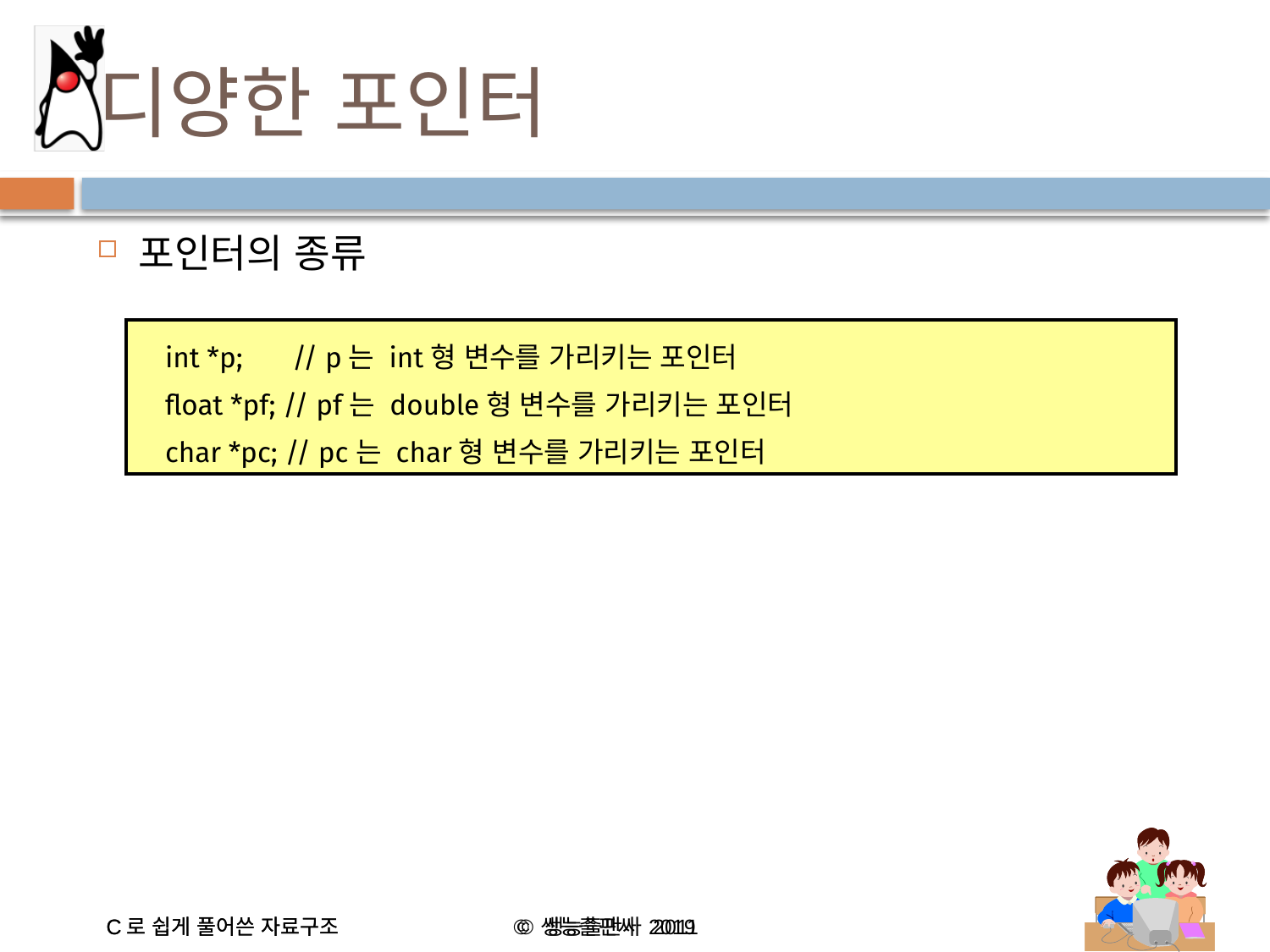

# 디양한 포인터
포인터의 종류
int *p; 	// p는 int형 변수를 가리키는 포인터
float *pf; // pf는 double형 변수를 가리키는 포인터
char *pc; // pc는 char형 변수를 가리키는 포인터